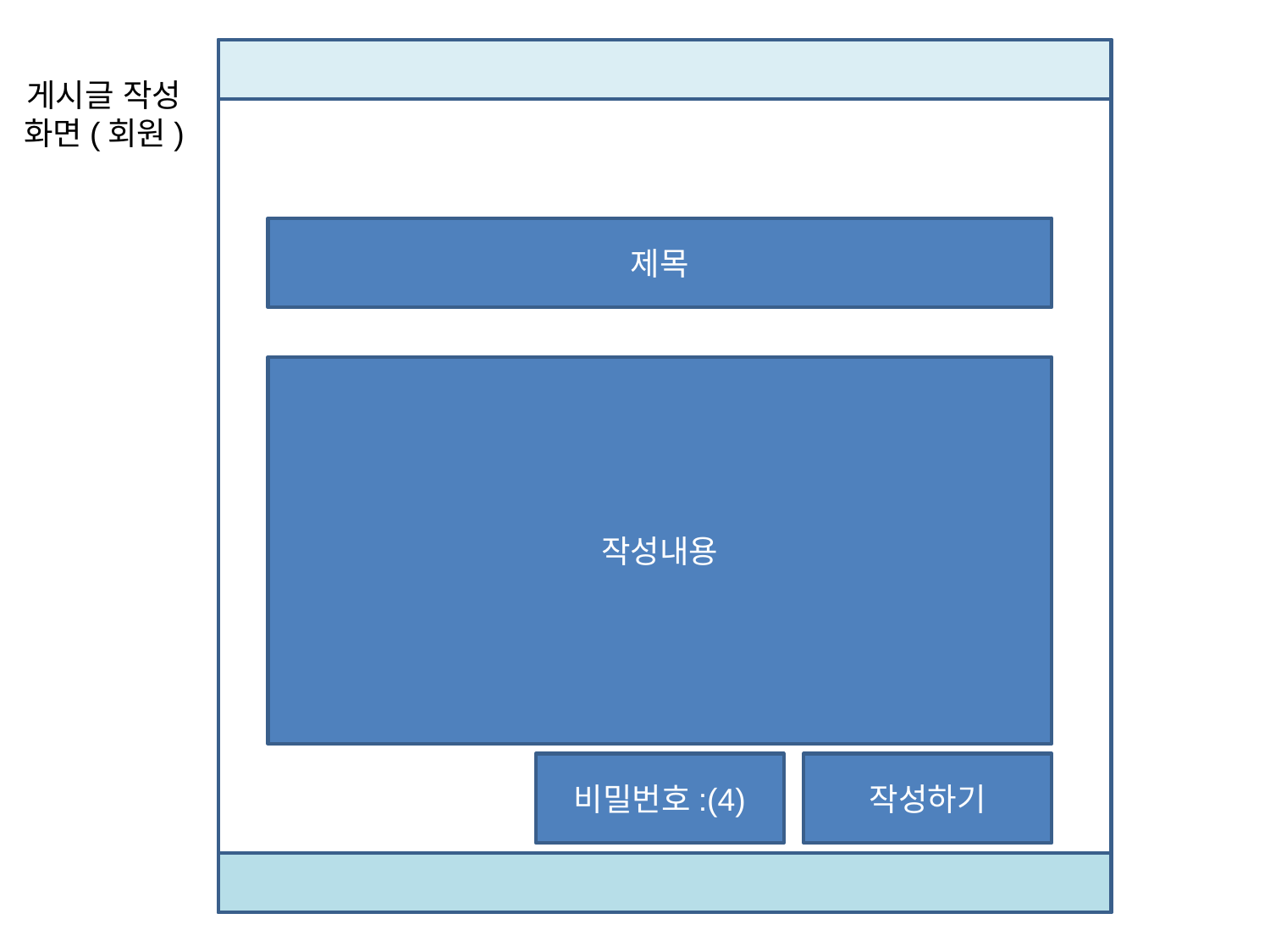

게시글 작성
화면(회원)
제목
작성내용
비밀번호:(4)
작성하기